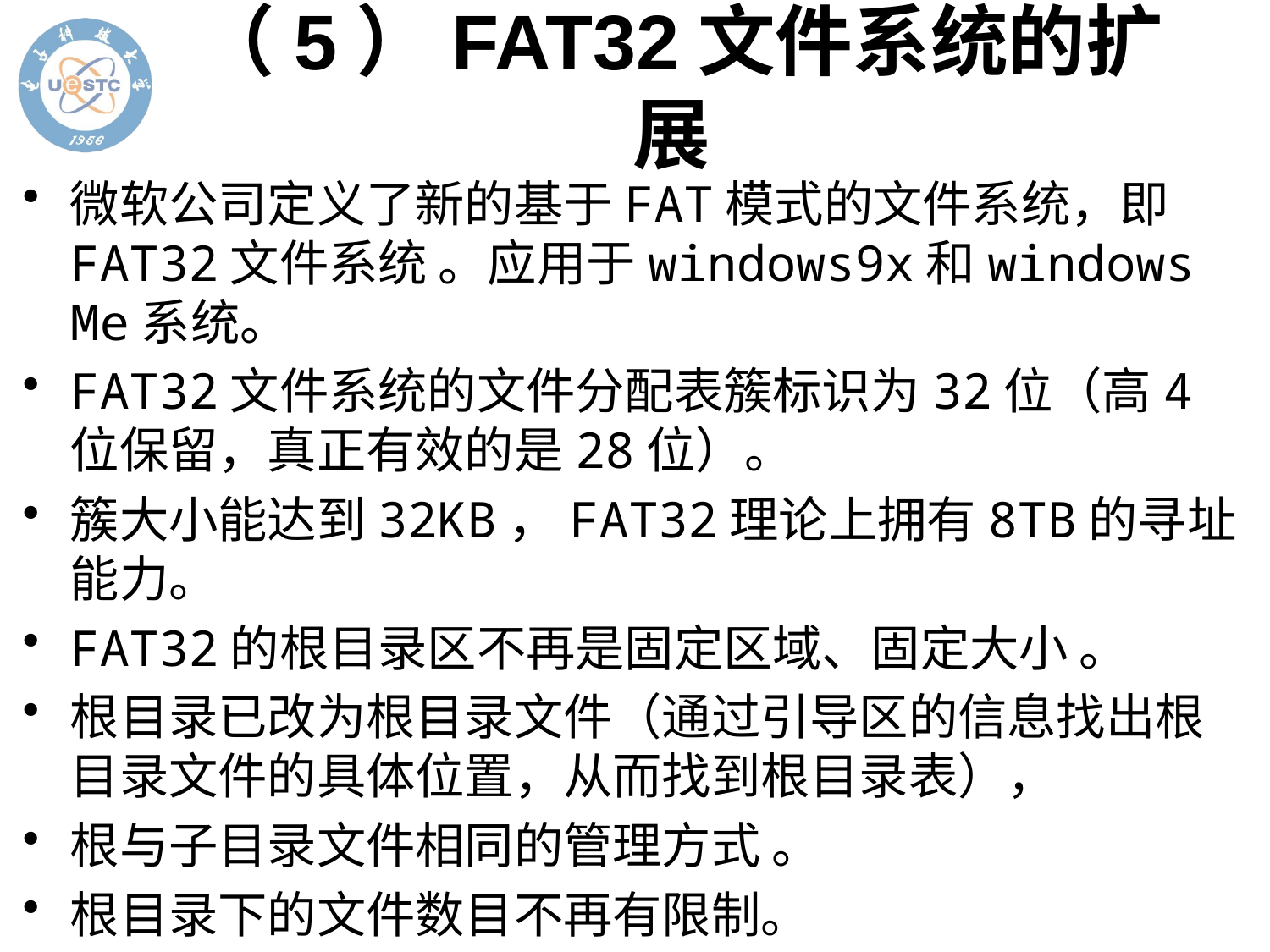

# （5）FAT32文件系统的扩展
微软公司定义了新的基于FAT模式的文件系统，即FAT32文件系统 。应用于windows9x和windows Me系统。
FAT32文件系统的文件分配表簇标识为32位（高4位保留，真正有效的是28位）。
簇大小能达到32KB，FAT32理论上拥有8TB的寻址能力。
FAT32的根目录区不再是固定区域、固定大小 。
根目录已改为根目录文件（通过引导区的信息找出根目录文件的具体位置，从而找到根目录表），
根与子目录文件相同的管理方式 。
根目录下的文件数目不再有限制。